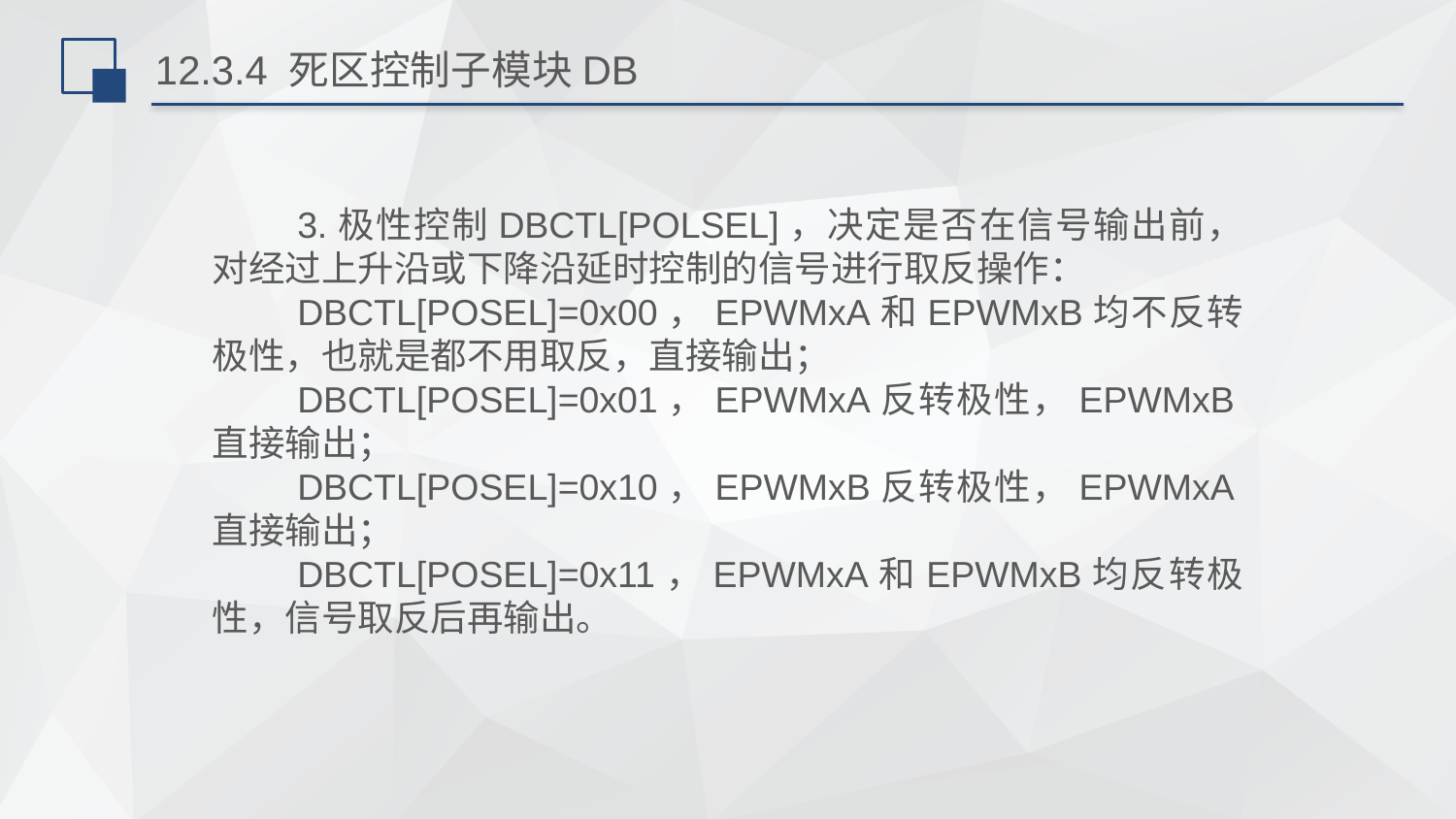

# 12.3.4 死区控制子模块DB
3.极性控制DBCTL[POLSEL]，决定是否在信号输出前，对经过上升沿或下降沿延时控制的信号进行取反操作：
DBCTL[POSEL]=0x00，EPWMxA和EPWMxB均不反转极性，也就是都不用取反，直接输出；
DBCTL[POSEL]=0x01，EPWMxA反转极性，EPWMxB直接输出；
DBCTL[POSEL]=0x10，EPWMxB反转极性，EPWMxA直接输出；
DBCTL[POSEL]=0x11，EPWMxA和EPWMxB均反转极性，信号取反后再输出。